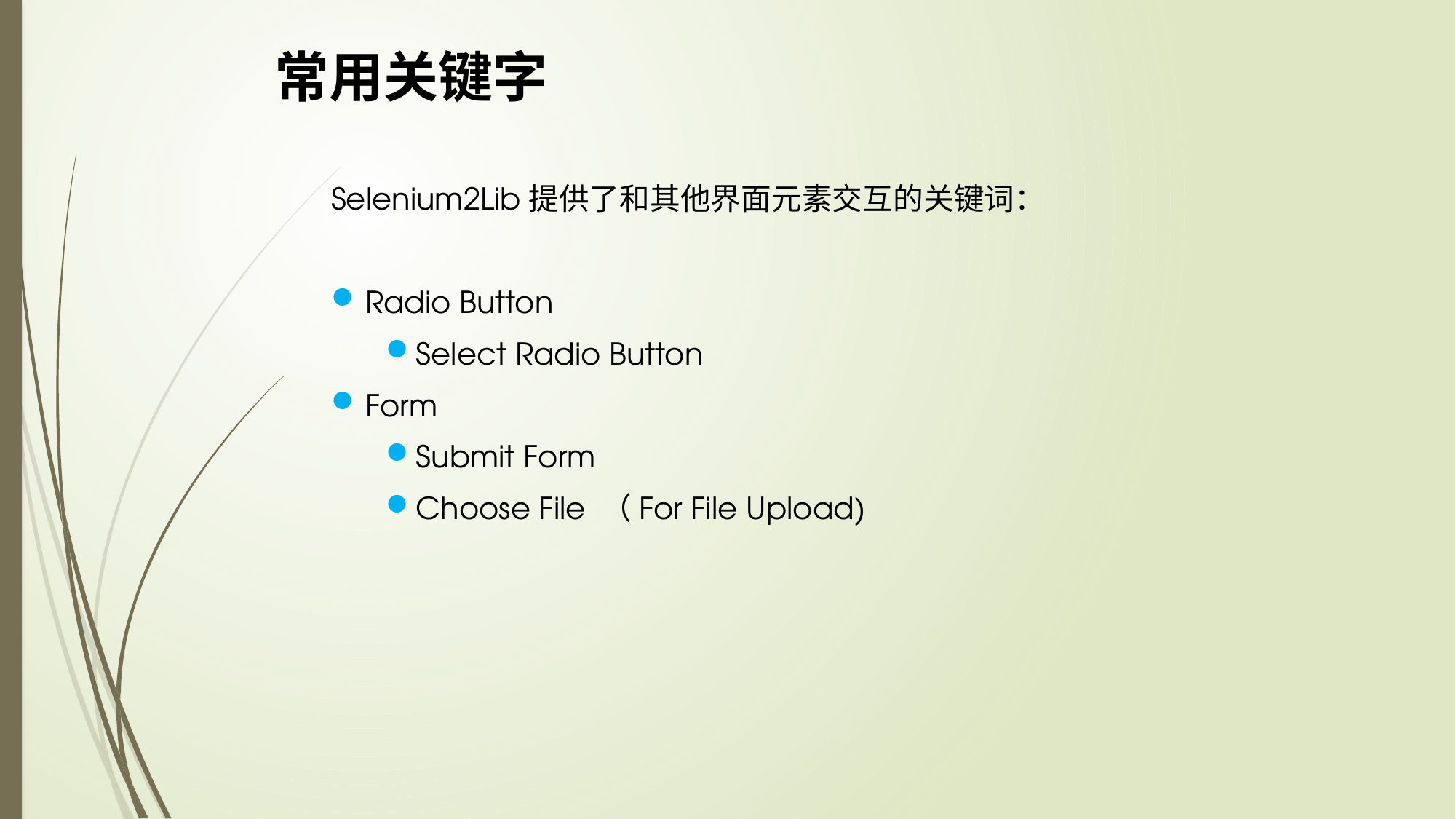

常用关键字
Selenium2Lib提供了和其他界面元素交互的关键词：

Radio Button
Select Radio Button
Form
Submit Form
Choose File （For File Upload)